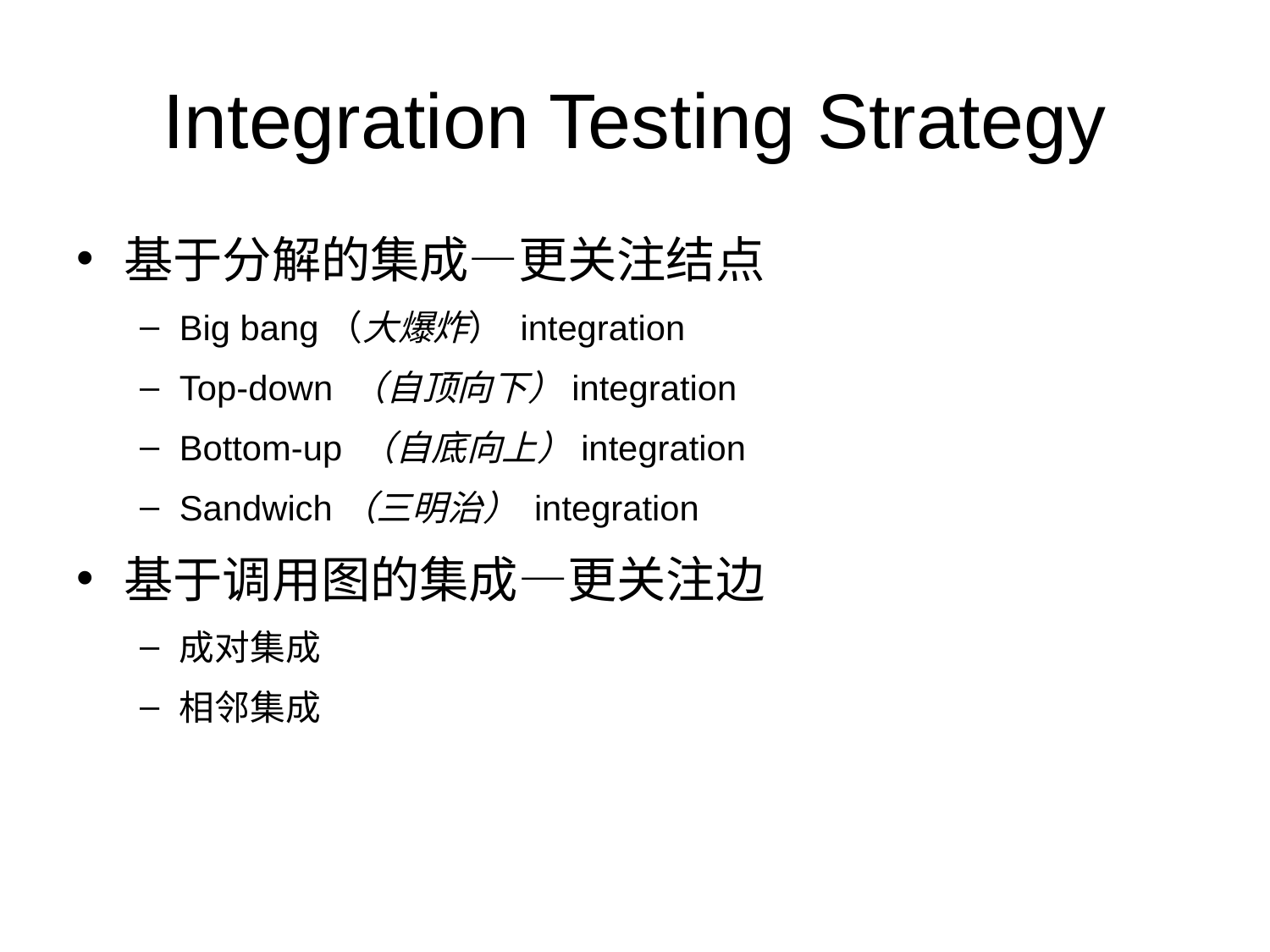

# Integration Testing Strategy
基于分解的集成—更关注结点
Big bang（大爆炸） integration
Top-down （自顶向下）integration
Bottom-up （自底向上）integration
Sandwich（三明治） integration
基于调用图的集成—更关注边
成对集成
相邻集成

47